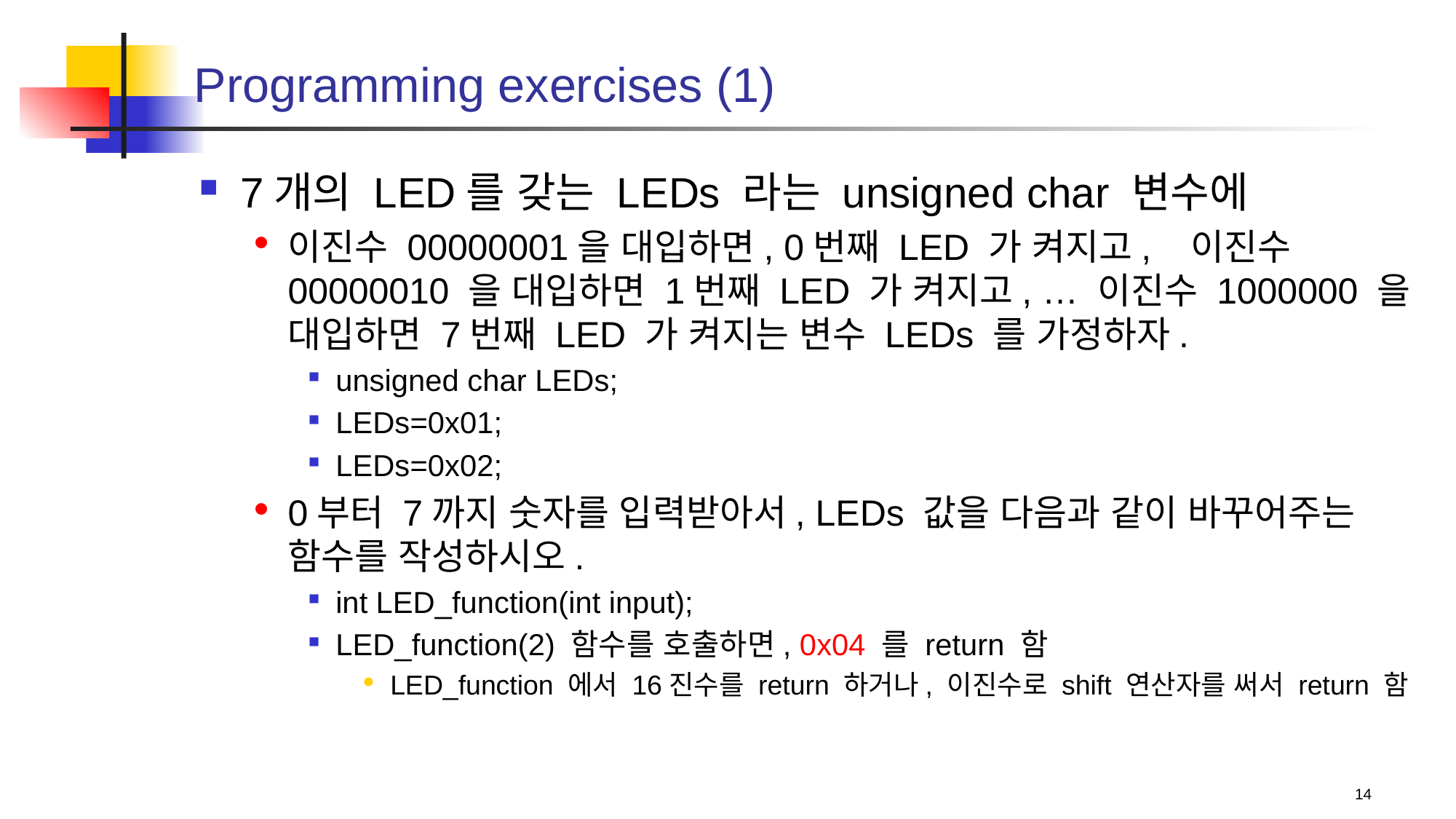

# Programming exercises (1)
7개의 LED를 갖는 LEDs 라는 unsigned char 변수에
이진수 00000001을 대입하면, 0번째 LED 가 켜지고,   이진수 00000010 을 대입하면 1번째 LED 가 켜지고, … 이진수 1000000 을 대입하면 7번째 LED 가 켜지는 변수 LEDs 를 가정하자.
unsigned char LEDs;
LEDs=0x01;
LEDs=0x02;
0부터 7까지 숫자를 입력받아서, LEDs 값을 다음과 같이 바꾸어주는 함수를 작성하시오.
int LED_function(int input);
LED_function(2) 함수를 호출하면, 0x04 를 return 함
LED_function 에서 16진수를 return 하거나, 이진수로 shift 연산자를 써서 return 함
14